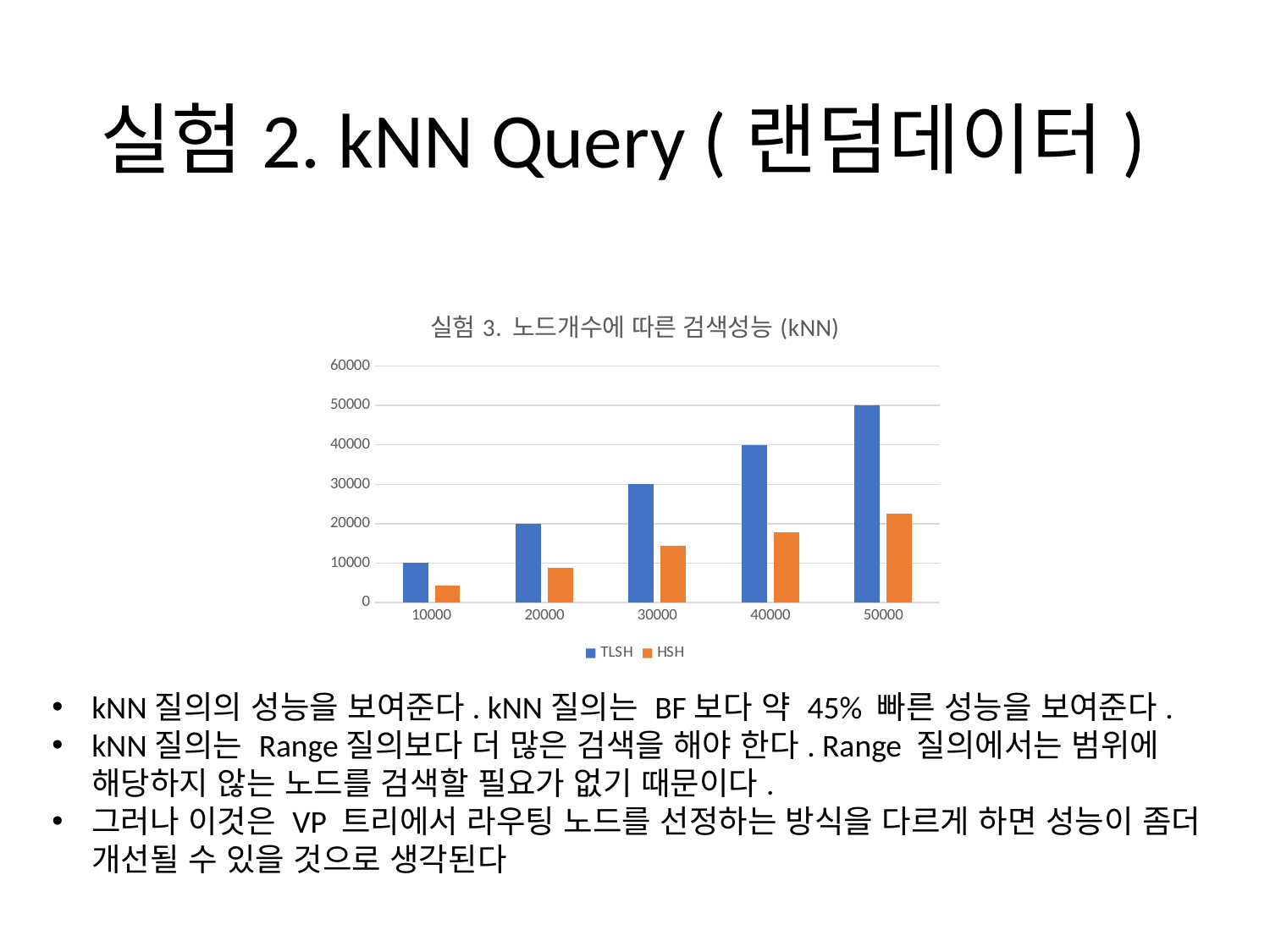

# 실험2. kNN Query (랜덤데이터)

### Chart: 실험3. 노드개수에 따른 검색성능(kNN)

| Category | TLSH | HSH |
|---|---|---|
| 10000 | 10000.0 | 4394.0 |
| 20000 | 20000.0 | 8886.0 |
| 30000 | 30000.0 | 14360.0 |
| 40000 | 40000.0 | 17781.0 |
| 50000 | 50000.0 | 22534.0 |
kNN질의의 성능을 보여준다. kNN질의는 BF보다 약 45% 빠른 성능을 보여준다.
kNN질의는 Range질의보다 더 많은 검색을 해야 한다. Range 질의에서는 범위에 해당하지 않는 노드를 검색할 필요가 없기 때문이다.
그러나 이것은 VP 트리에서 라우팅 노드를 선정하는 방식을 다르게 하면 성능이 좀더 개선될 수 있을 것으로 생각된다